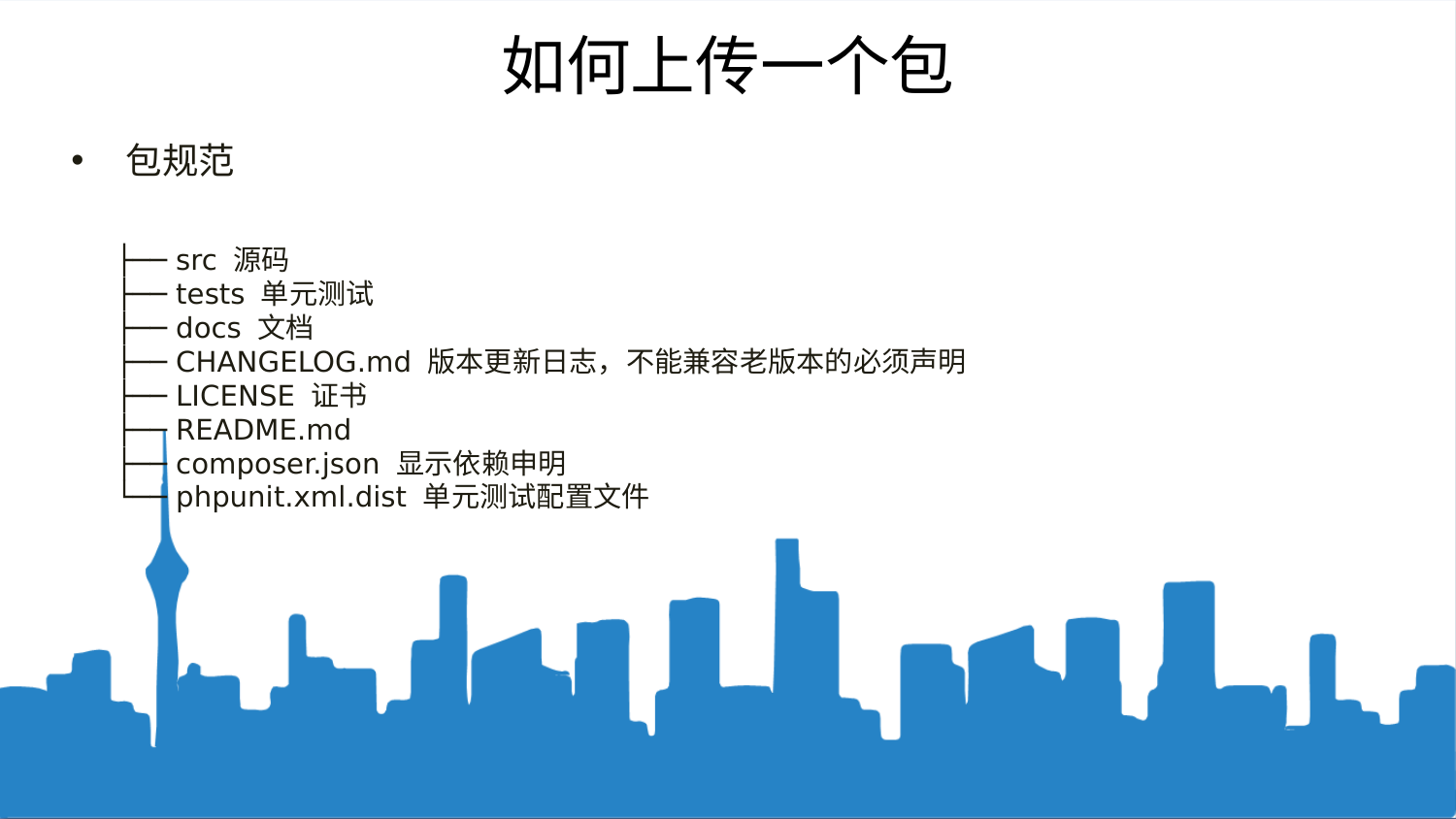

如何上传一个包
包规范

     ├── src 源码
     ├── tests 单元测试
     ├── docs 文档
     ├── CHANGELOG.md 版本更新日志，不能兼容老版本的必须声明
     ├── LICENSE 证书
     ├── README.md
     ├── composer.json 显示依赖申明
     └── phpunit.xml.dist 单元测试配置文件